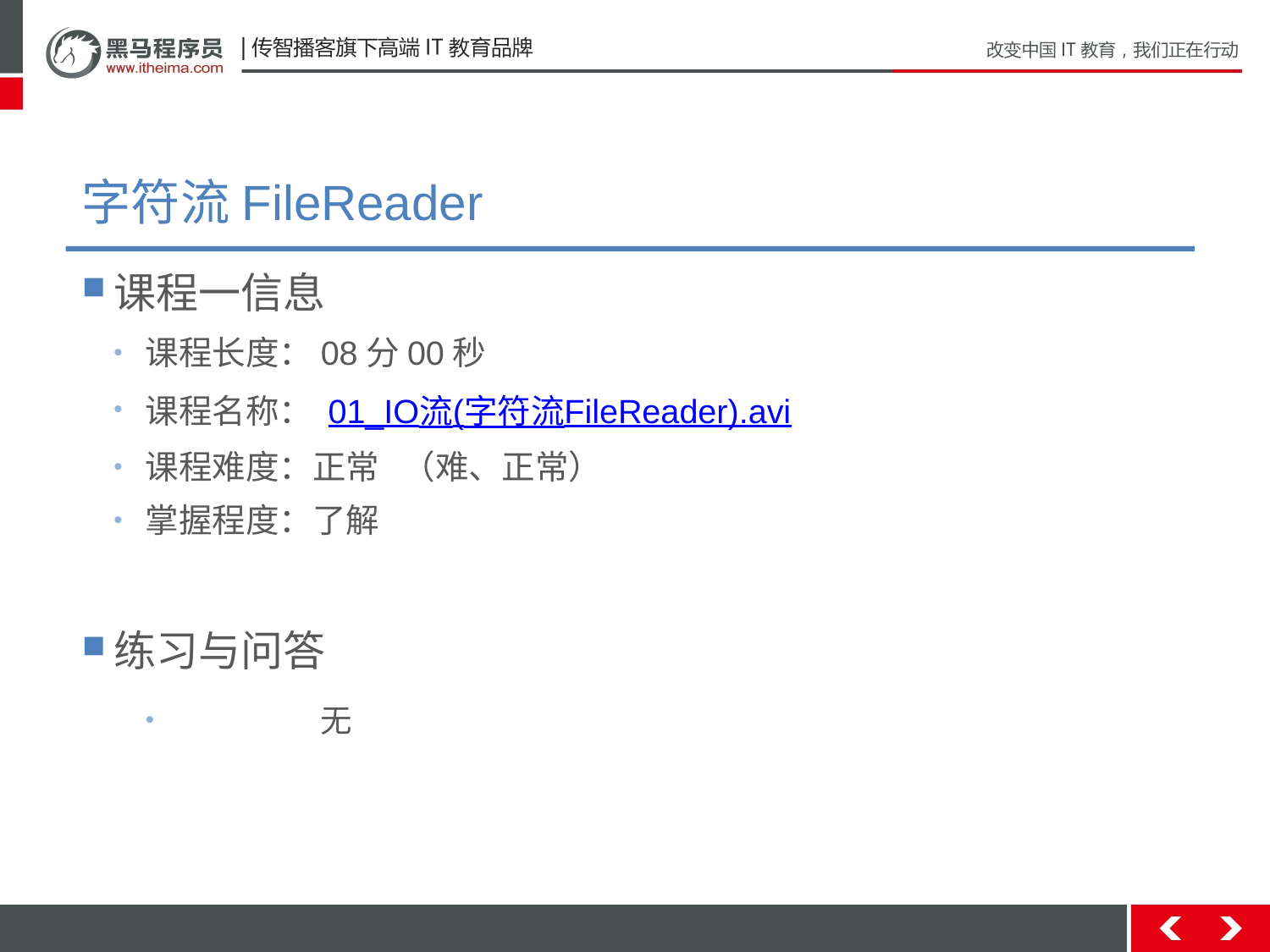

# 字符流FileReader
课程一信息
课程长度：08分00秒
课程名称： 01_IO流(字符流FileReader).avi
课程难度：正常   （难、正常）
掌握程度：了解

练习与问答
	无